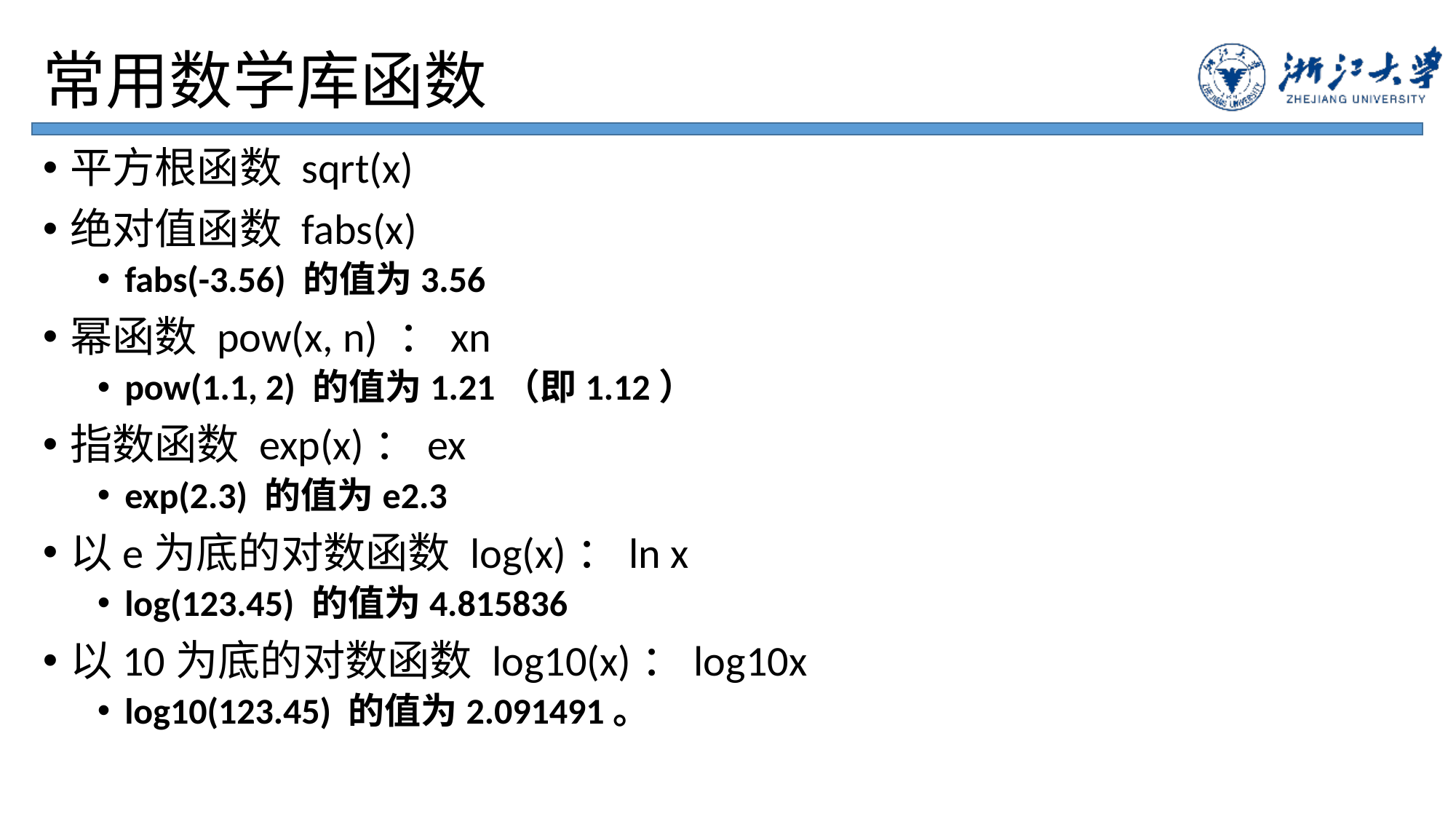

# 常用数学库函数
平方根函数 sqrt(x)
绝对值函数 fabs(x)
fabs(-3.56) 的值为3.56
幂函数 pow(x, n) ：xn
pow(1.1, 2) 的值为1.21（即1.12）
指数函数 exp(x)：ex
exp(2.3) 的值为e2.3
以e为底的对数函数 log(x)：ln x
log(123.45) 的值为4.815836
以10为底的对数函数 log10(x)：log10x
log10(123.45) 的值为2.091491。
47